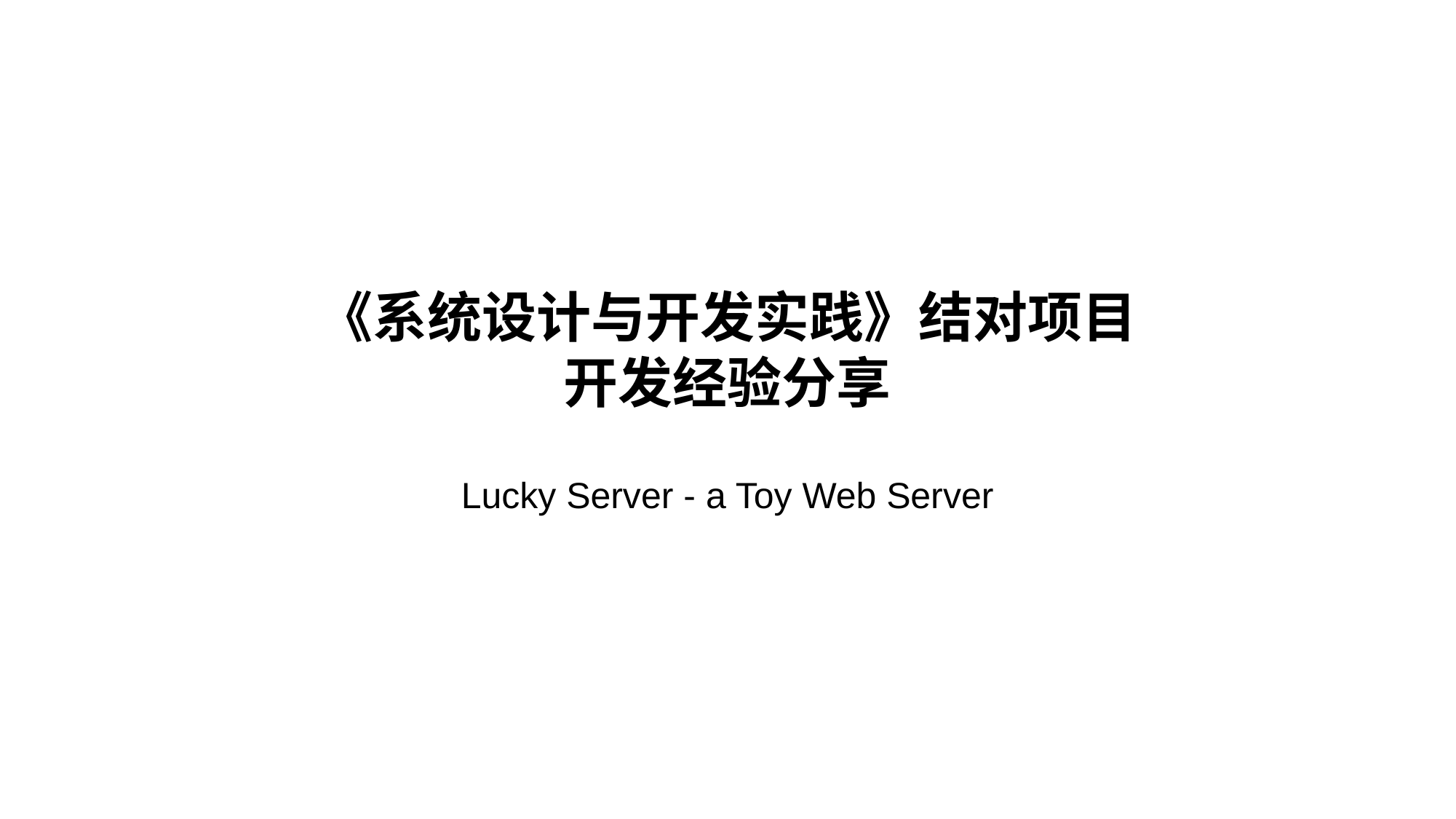

# 《系统设计与开发实践》结对项目 开发经验分享
Lucky Server - a Toy Web Server